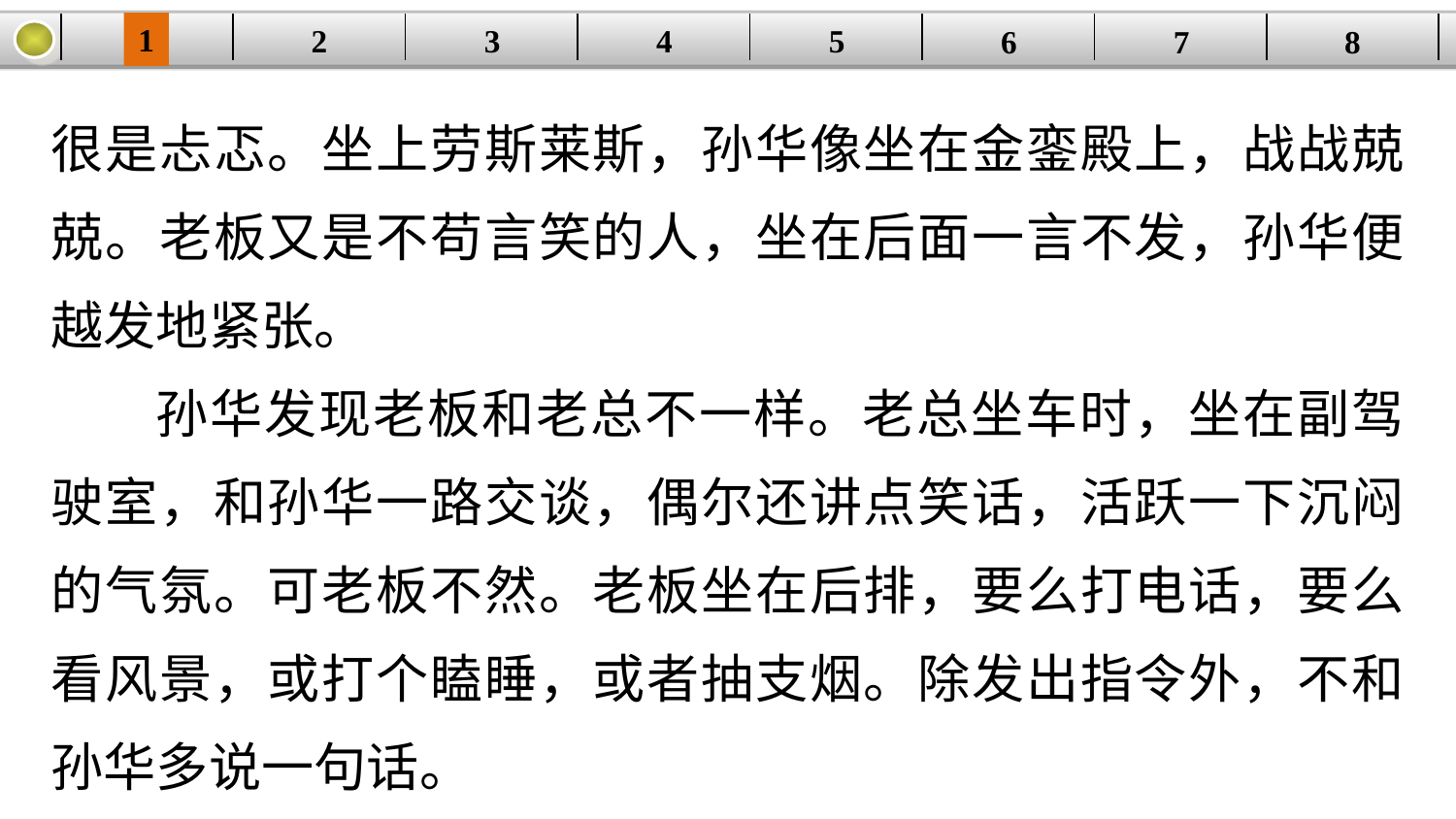

1
2
3
4
|  |  |  |  |  |  |  |  |
| --- | --- | --- | --- | --- | --- | --- | --- |
5
6
7
8

很是忐忑。坐上劳斯莱斯，孙华像坐在金銮殿上，战战兢兢。老板又是不苟言笑的人，坐在后面一言不发，孙华便越发地紧张。
孙华发现老板和老总不一样。老总坐车时，坐在副驾驶室，和孙华一路交谈，偶尔还讲点笑话，活跃一下沉闷的气氛。可老板不然。老板坐在后排，要么打电话，要么看风景，或打个瞌睡，或者抽支烟。除发出指令外，不和孙华多说一句话。